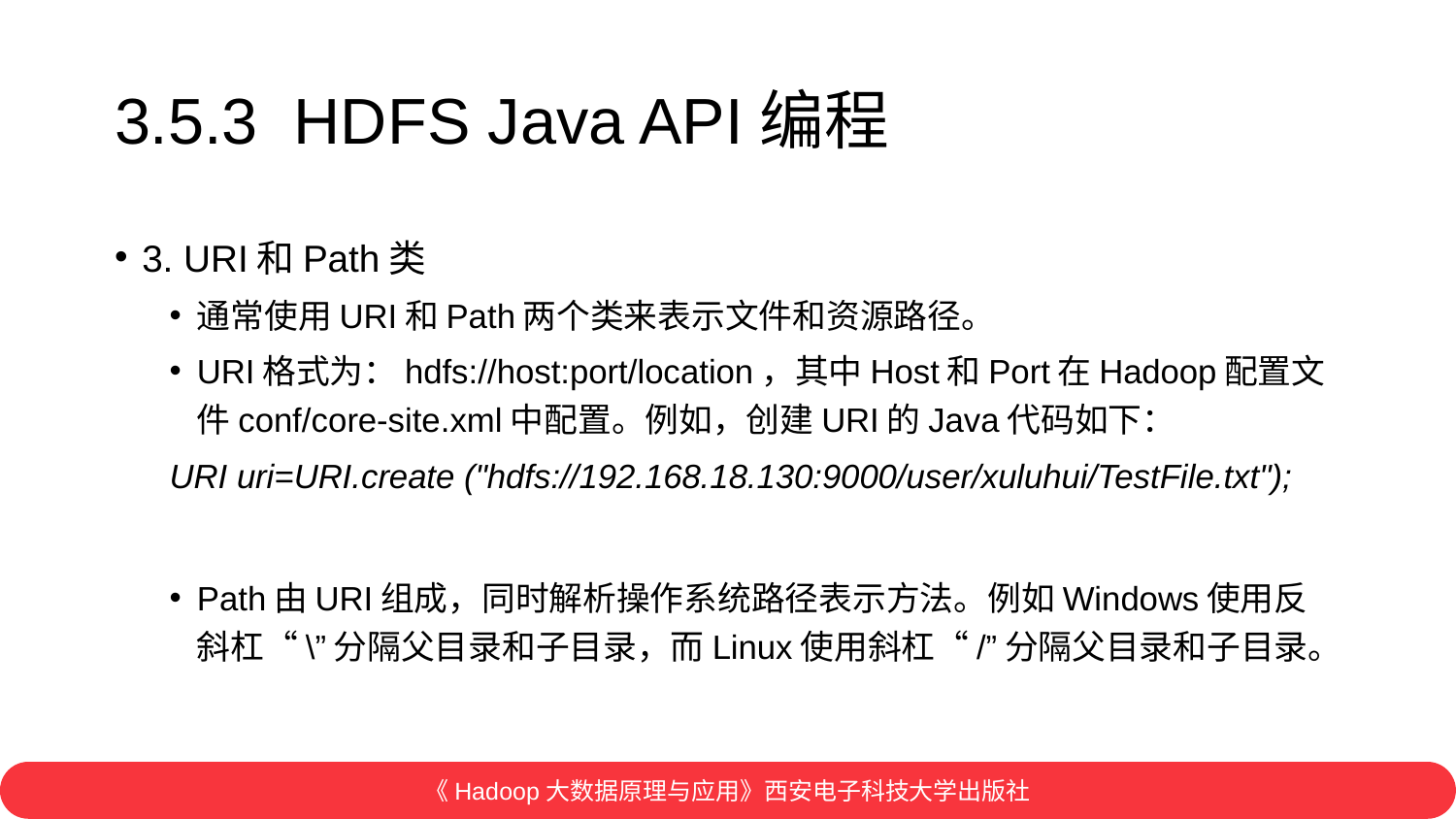

# 3.5.3  HDFS Java API编程
3. URI和Path类
通常使用URI和Path两个类来表示文件和资源路径。
URI格式为：hdfs://host:port/location，其中Host和Port在Hadoop配置文件conf/core-site.xml中配置。例如，创建URI的Java代码如下：
URI uri=URI.create ("hdfs://192.168.18.130:9000/user/xuluhui/TestFile.txt");

Path由URI组成，同时解析操作系统路径表示方法。例如Windows使用反斜杠“\”分隔父目录和子目录，而Linux使用斜杠“/”分隔父目录和子目录。